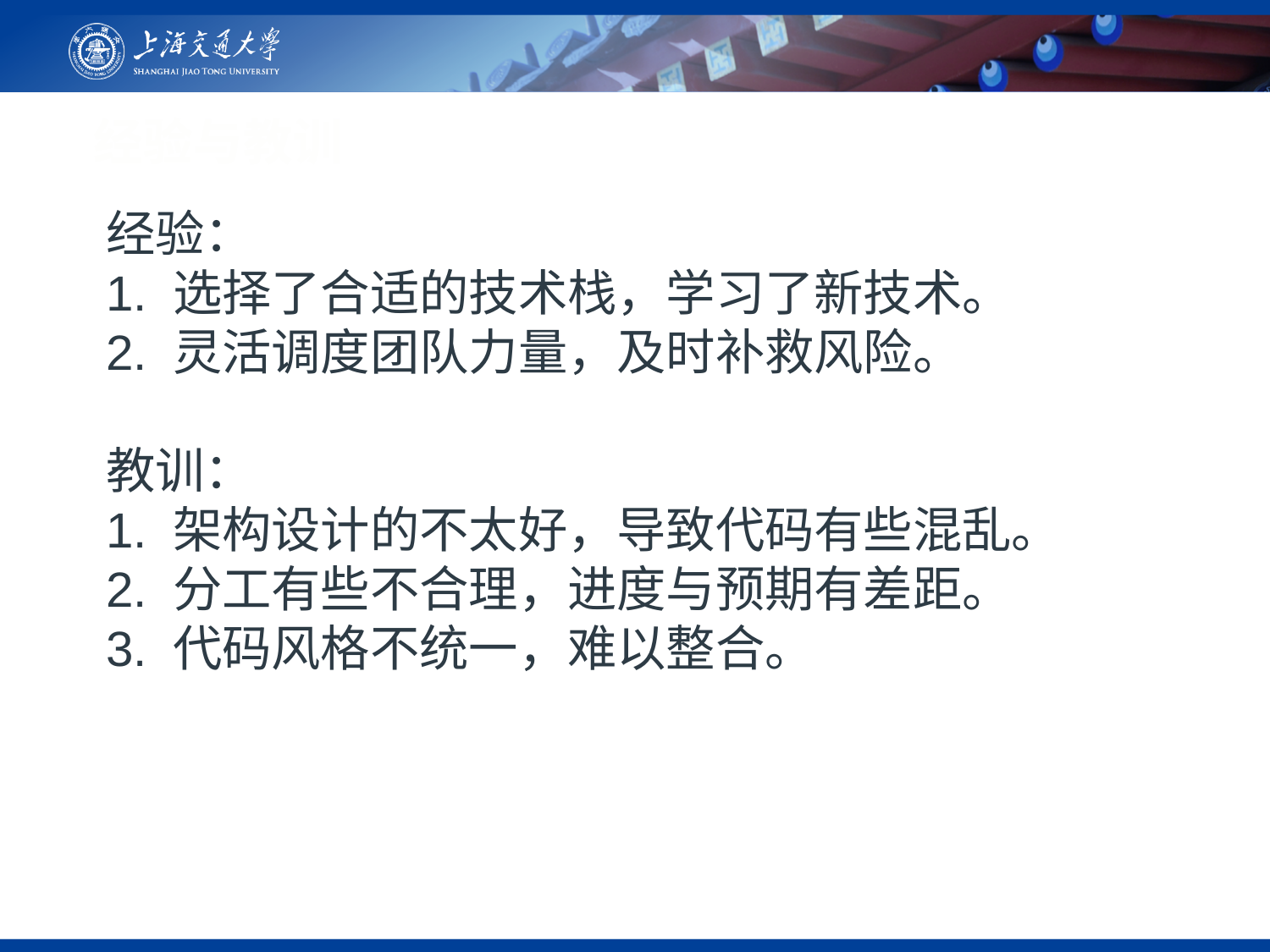

经验与教训
经验：
1. 选择了合适的技术栈，学习了新技术。
2. 灵活调度团队力量，及时补救风险。

教训：
1. 架构设计的不太好，导致代码有些混乱。
2. 分工有些不合理，进度与预期有差距。
3. 代码风格不统一，难以整合。